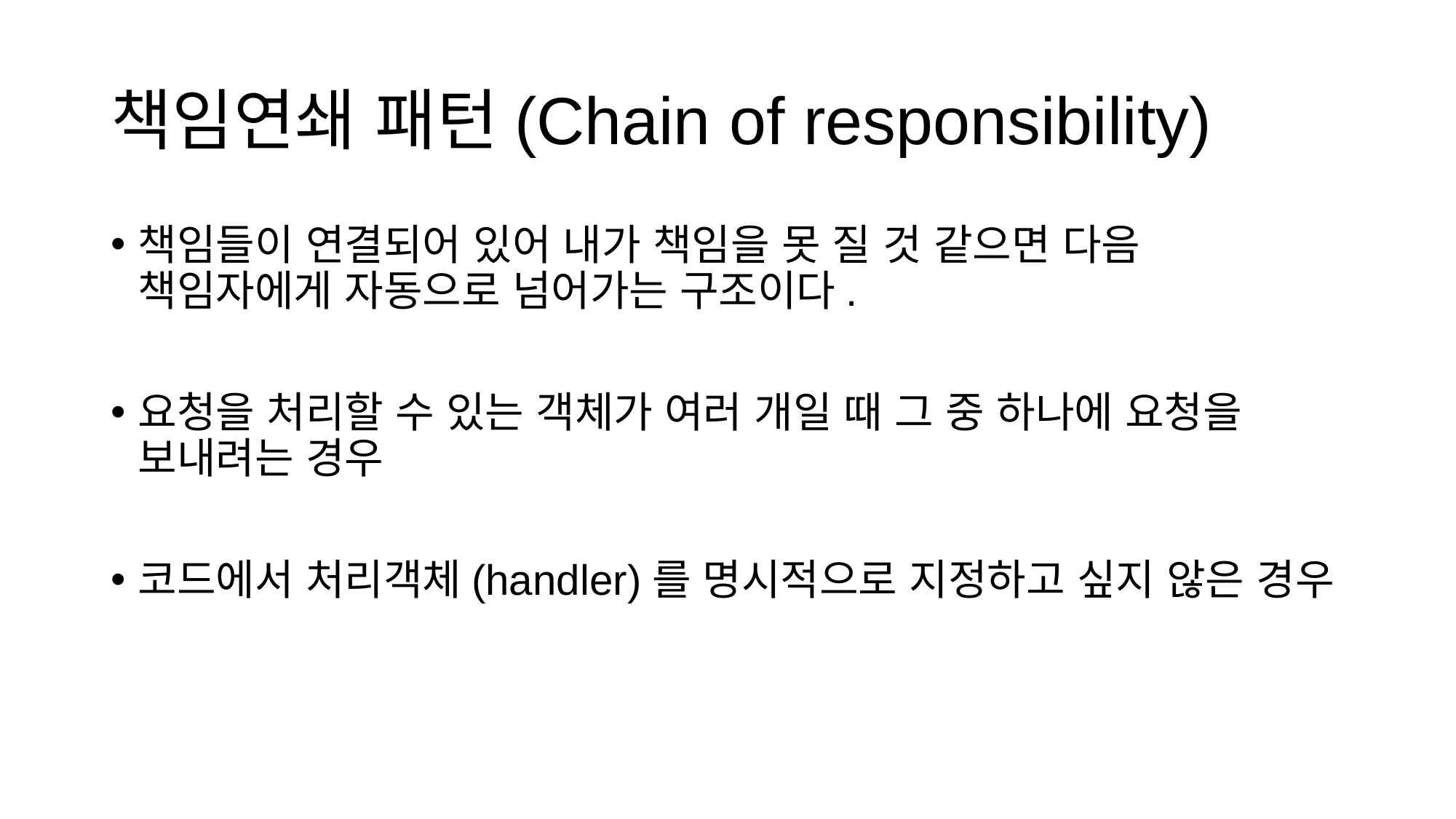

# 책임연쇄 패턴(Chain of responsibility)
책임들이 연결되어 있어 내가 책임을 못 질 것 같으면 다음 책임자에게 자동으로 넘어가는 구조이다.

요청을 처리할 수 있는 객체가 여러 개일 때 그 중 하나에 요청을 보내려는 경우

코드에서 처리객체(handler)를 명시적으로 지정하고 싶지 않은 경우